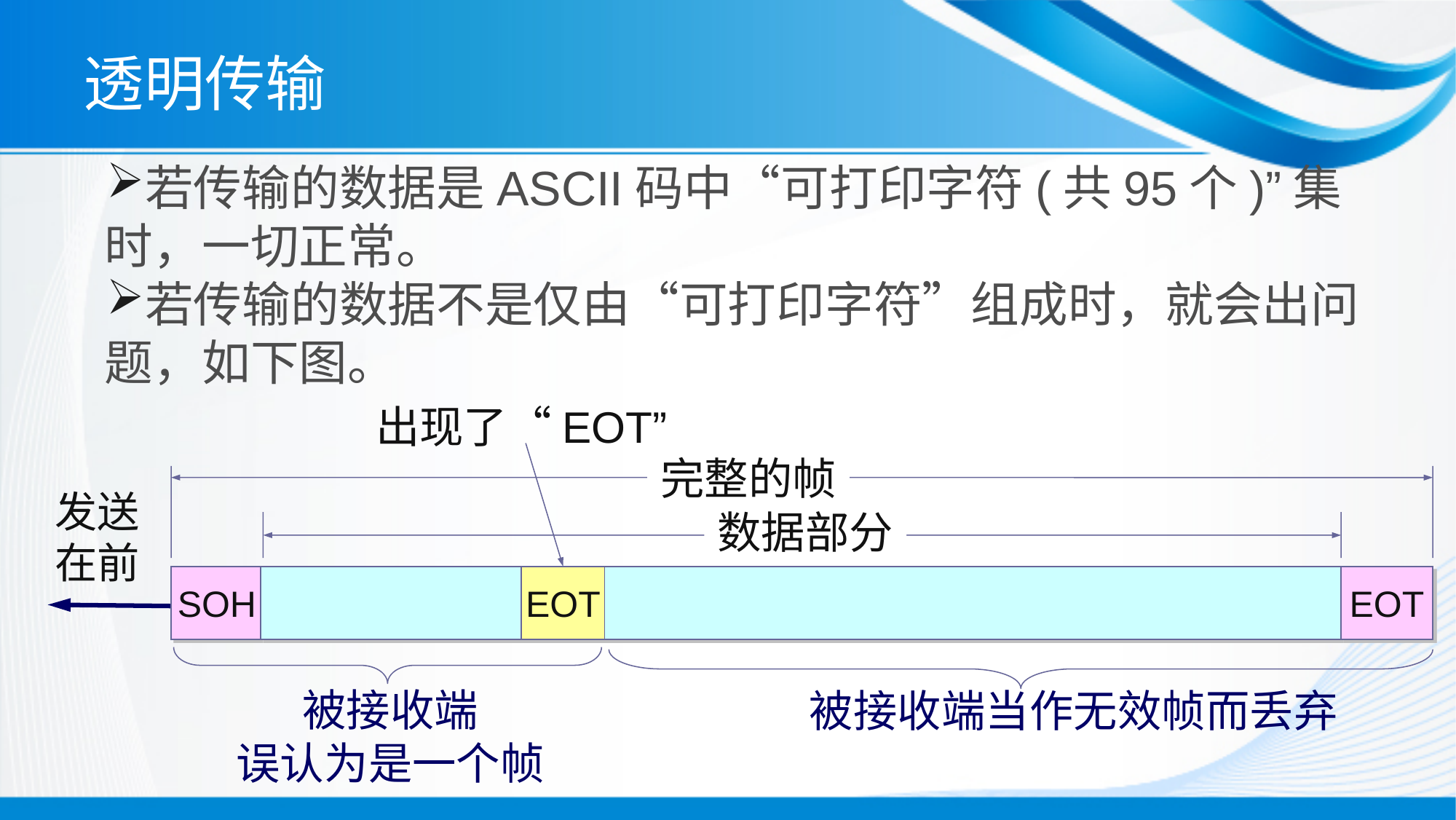

# 透明传输
若传输的数据是ASCII码中“可打印字符(共95个)”集时，一切正常。
若传输的数据不是仅由“可打印字符”组成时，就会出问题，如下图。

出现了“EOT”

完整的帧

发送
在前
数据部分

SOH

EOT
EOT
被接收端
误认为是一个帧
被接收端当作无效帧而丢弃